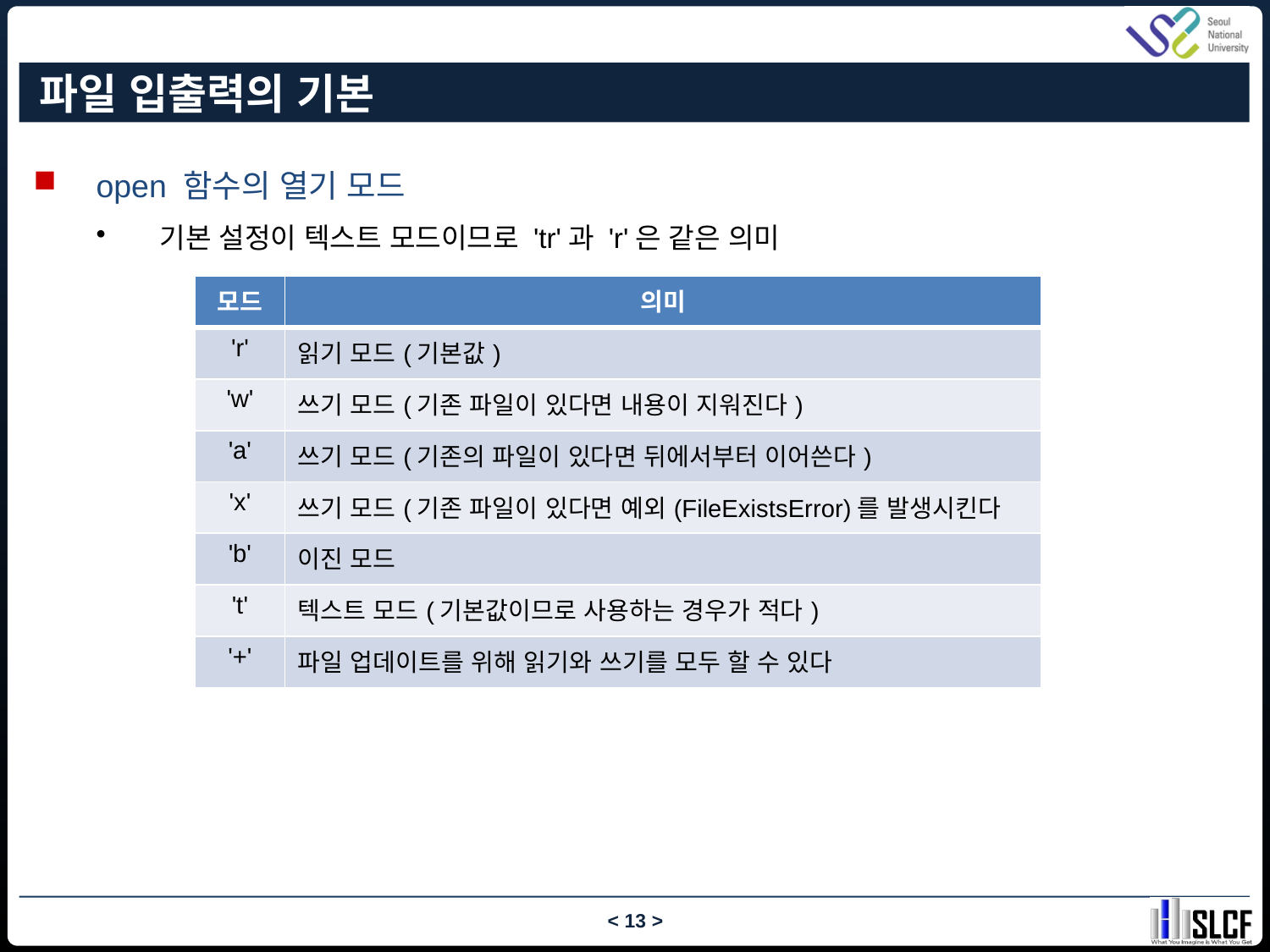

# 파일 입출력의 기본
open 함수의 열기 모드
기본 설정이 텍스트 모드이므로 'tr'과 'r'은 같은 의미

인코딩 지정은 한글일 경우 'cp949', 'euc-kr' 등이 사용된다
윈도우 사용자라면 UTF-8('utf-8')이나 CP949('cp949')를 주로 사용
| 모드 | 의미 |
| --- | --- |
| 'r' | 읽기 모드(기본값) |
| 'w' | 쓰기 모드(기존 파일이 있다면 내용이 지워진다) |
| 'a' | 쓰기 모드(기존의 파일이 있다면 뒤에서부터 이어쓴다) |
| 'x' | 쓰기 모드(기존 파일이 있다면 예외(FileExistsError)를 발생시킨다 |
| 'b' | 이진 모드 |
| 't' | 텍스트 모드(기본값이므로 사용하는 경우가 적다) |
| '+' | 파일 업데이트를 위해 읽기와 쓰기를 모두 할 수 있다 |